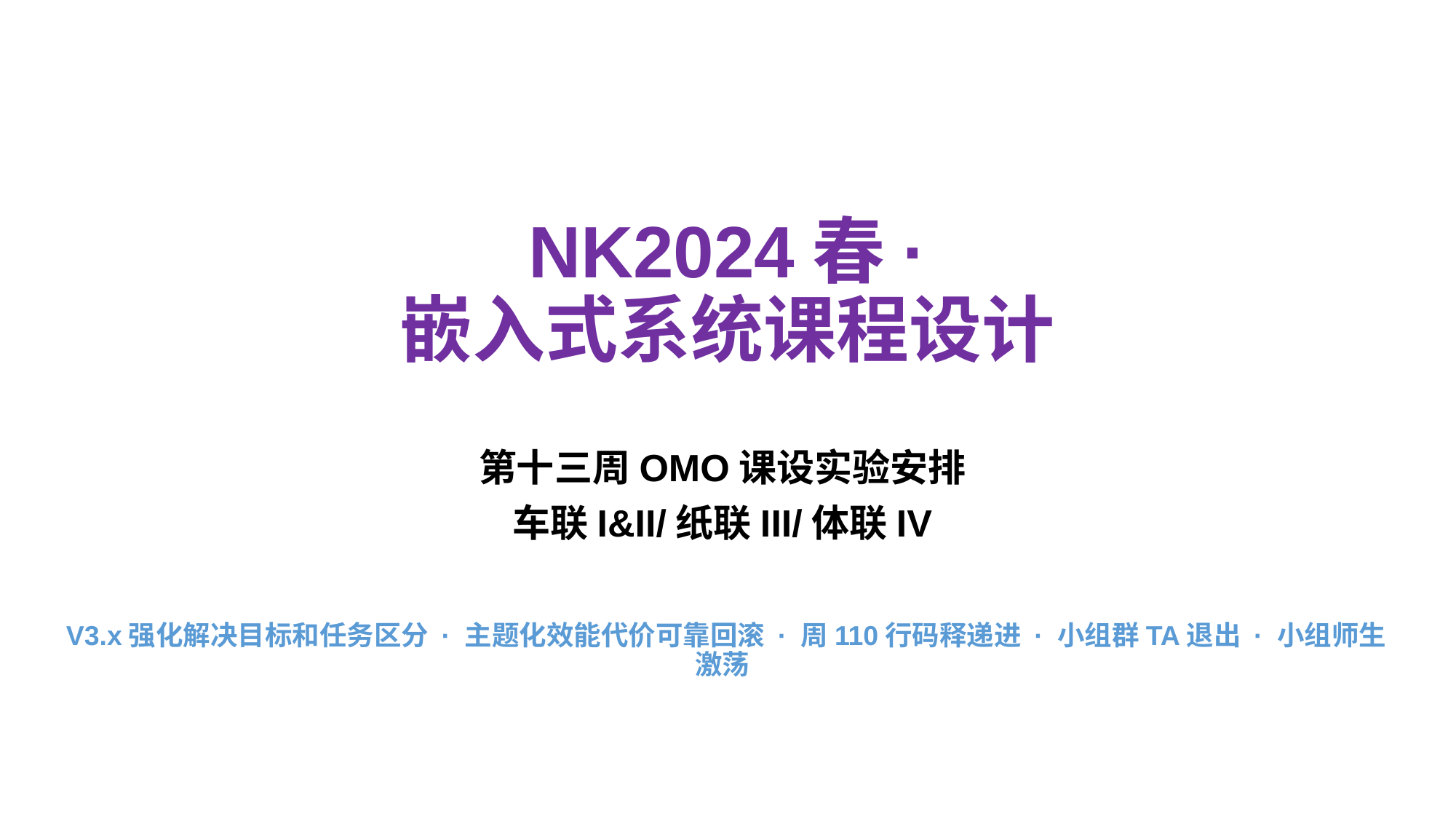

# NK2024春· 嵌入式系统课程设计
第十三周OMO课设实验安排
车联I&II/纸联III/体联IV

 V3.x强化解决目标和任务区分 · 主题化效能代价可靠回滚 · 周110行码释递进 · 小组群TA退出 · 小组师生激荡